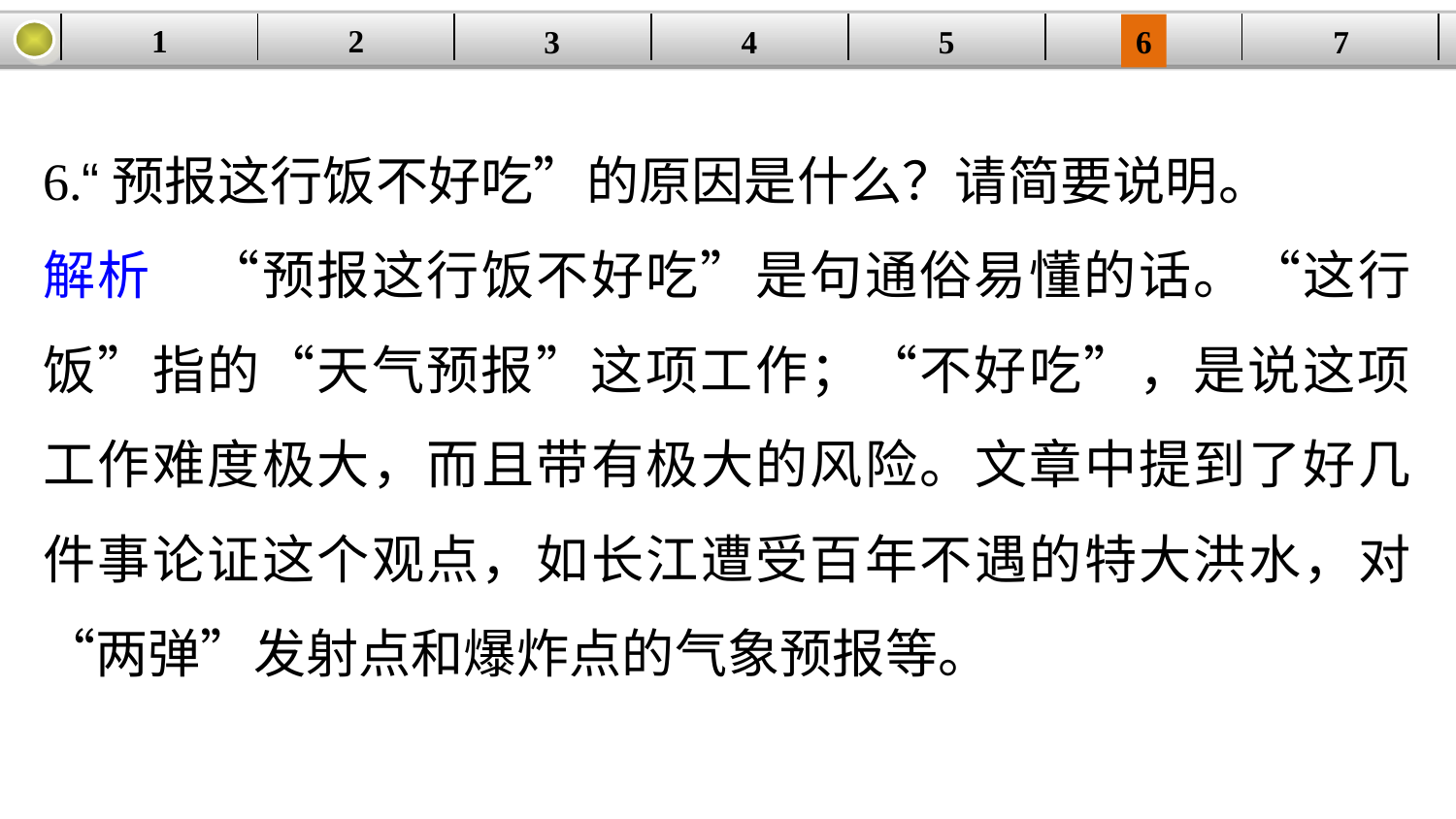

1
2
|  |  |  |  |  |  |  |
| --- | --- | --- | --- | --- | --- | --- |
3
4
5
6
7

6.“预报这行饭不好吃”的原因是什么？请简要说明。
解析　“预报这行饭不好吃”是句通俗易懂的话。“这行饭”指的“天气预报”这项工作；“不好吃”，是说这项工作难度极大，而且带有极大的风险。文章中提到了好几件事论证这个观点，如长江遭受百年不遇的特大洪水，对“两弹”发射点和爆炸点的气象预报等。